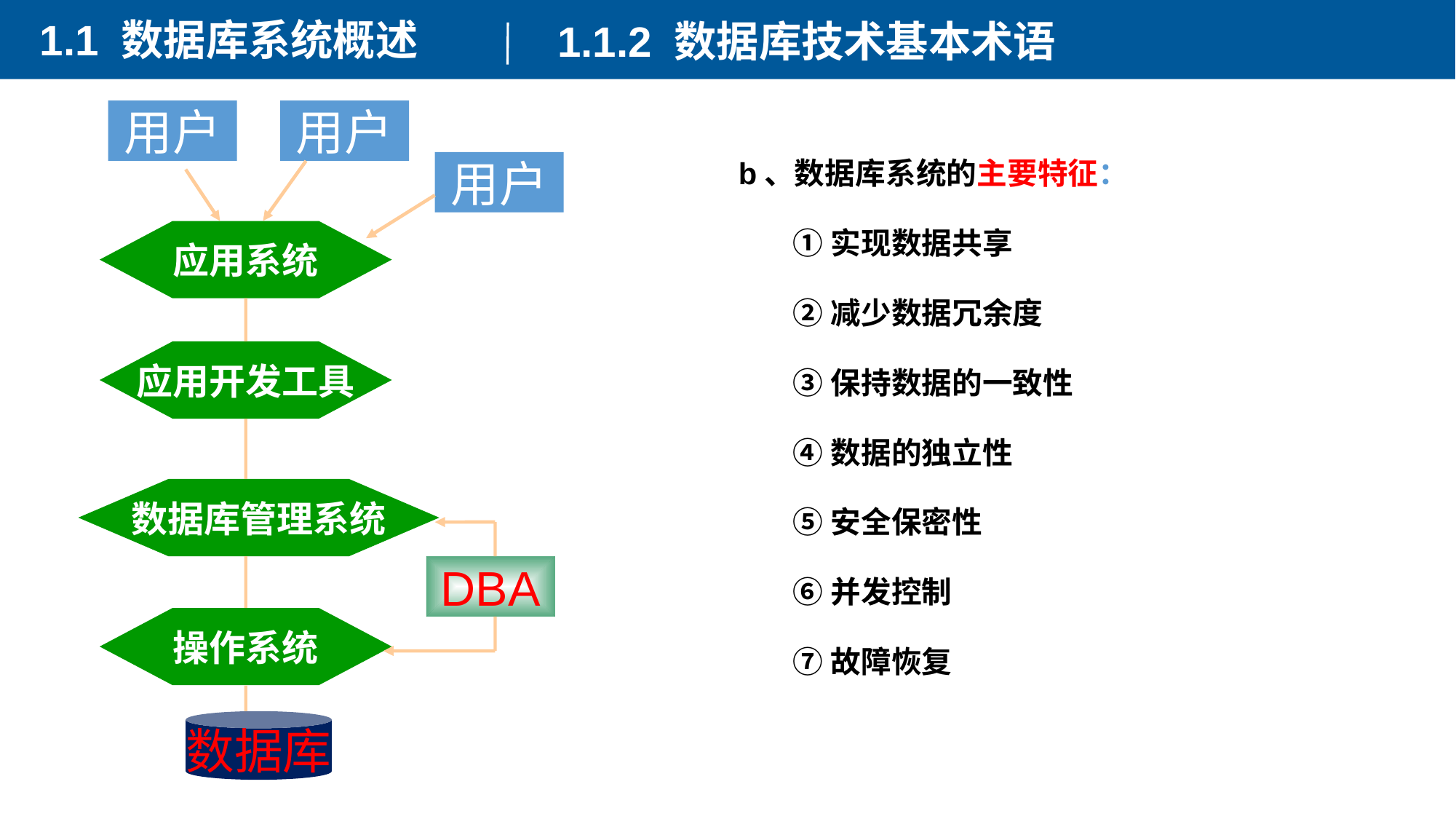

1.1 数据库系统概述
1.1.2 数据库技术基本术语
用户
用户
用户

应用系统

应用开发工具

数据库管理系统

DBA

操作系统

数据库
b、数据库系统的主要特征：
①实现数据共享
②减少数据冗余度
③保持数据的一致性
④数据的独立性
⑤安全保密性
⑥并发控制
⑦故障恢复